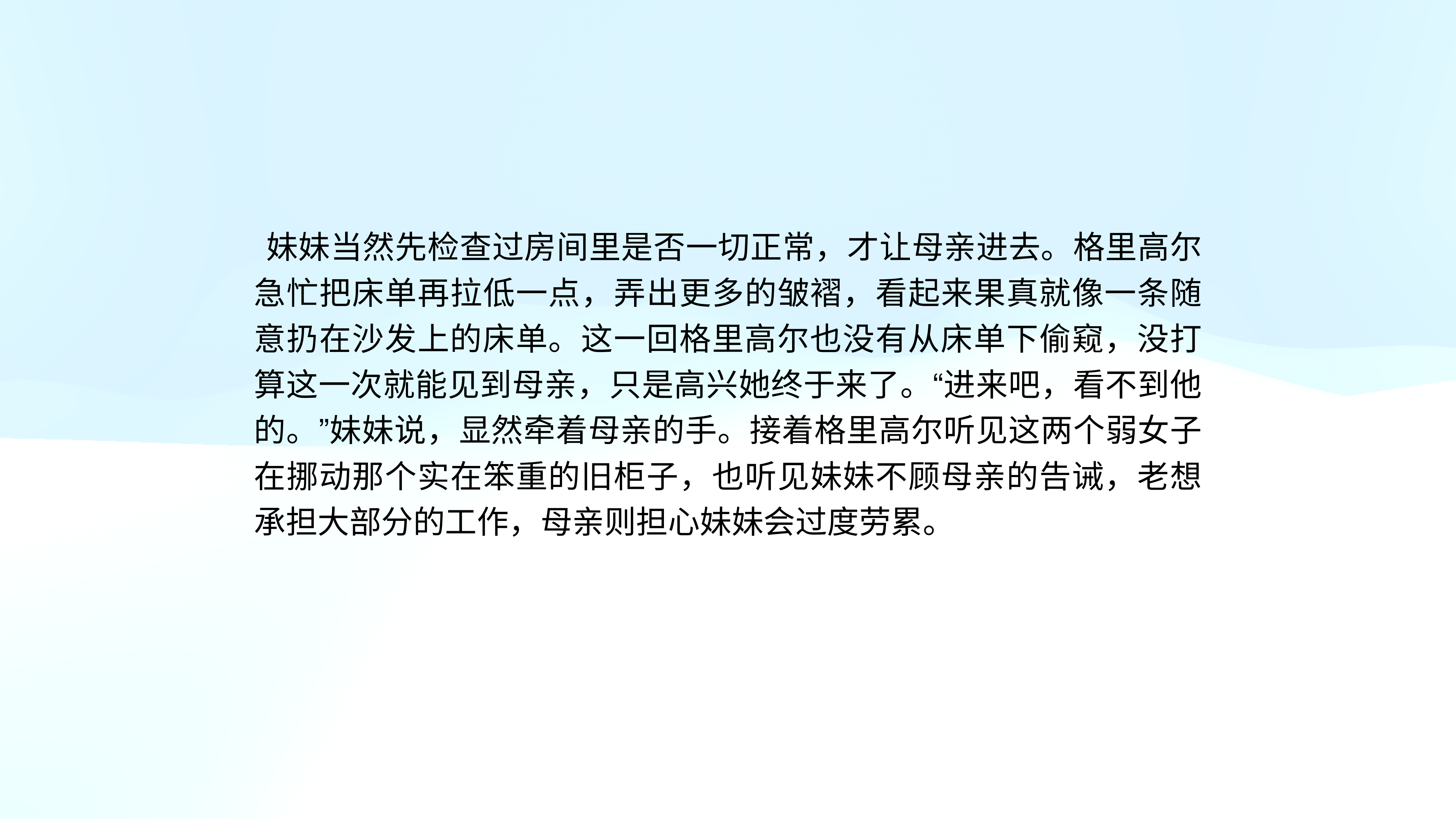

妹妹当然先检查过房间里是否一切正常，才让母亲进去。格里高尔急忙把床单再拉低一点，弄出更多的皱褶，看起来果真就像一条随意扔在沙发上的床单。这一回格里高尔也没有从床单下偷窥，没打算这一次就能见到母亲，只是高兴她终于来了。“进来吧，看不到他的。”妹妹说，显然牵着母亲的手。接着格里高尔听见这两个弱女子在挪动那个实在笨重的旧柜子，也听见妹妹不顾母亲的告诫，老想承担大部分的工作，母亲则担心妹妹会过度劳累。